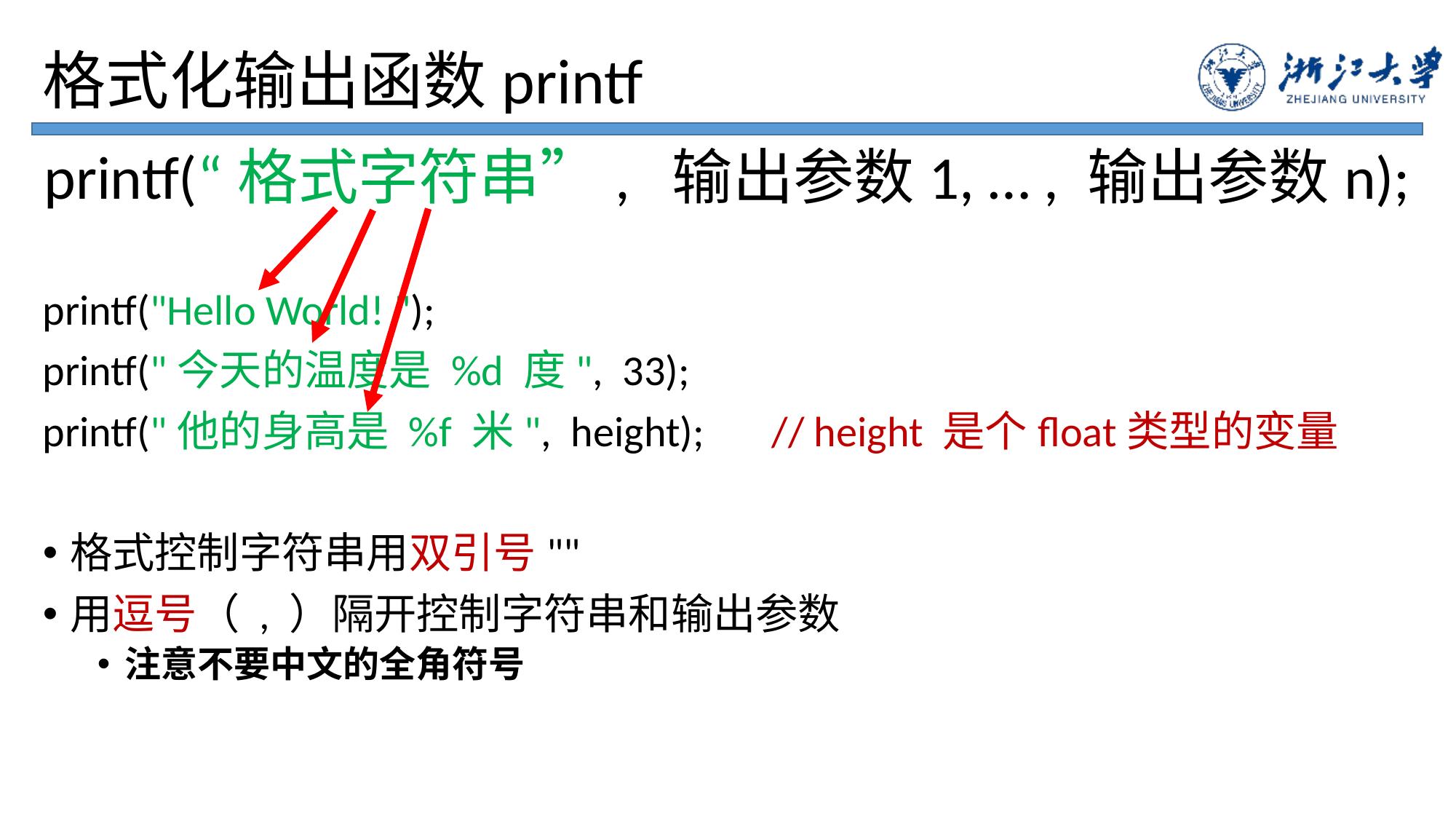

# 格式化输出函数printf
printf(“格式字符串”,  输出参数1, … , 输出参数n);

printf("Hello World! ");
printf("今天的温度是 %d 度",  33);
printf("他的身高是 %f 米",  height);       // height 是个float类型的变量

格式控制字符串用双引号""
用逗号（ , ）隔开控制字符串和输出参数
注意不要中文的全角符号

7